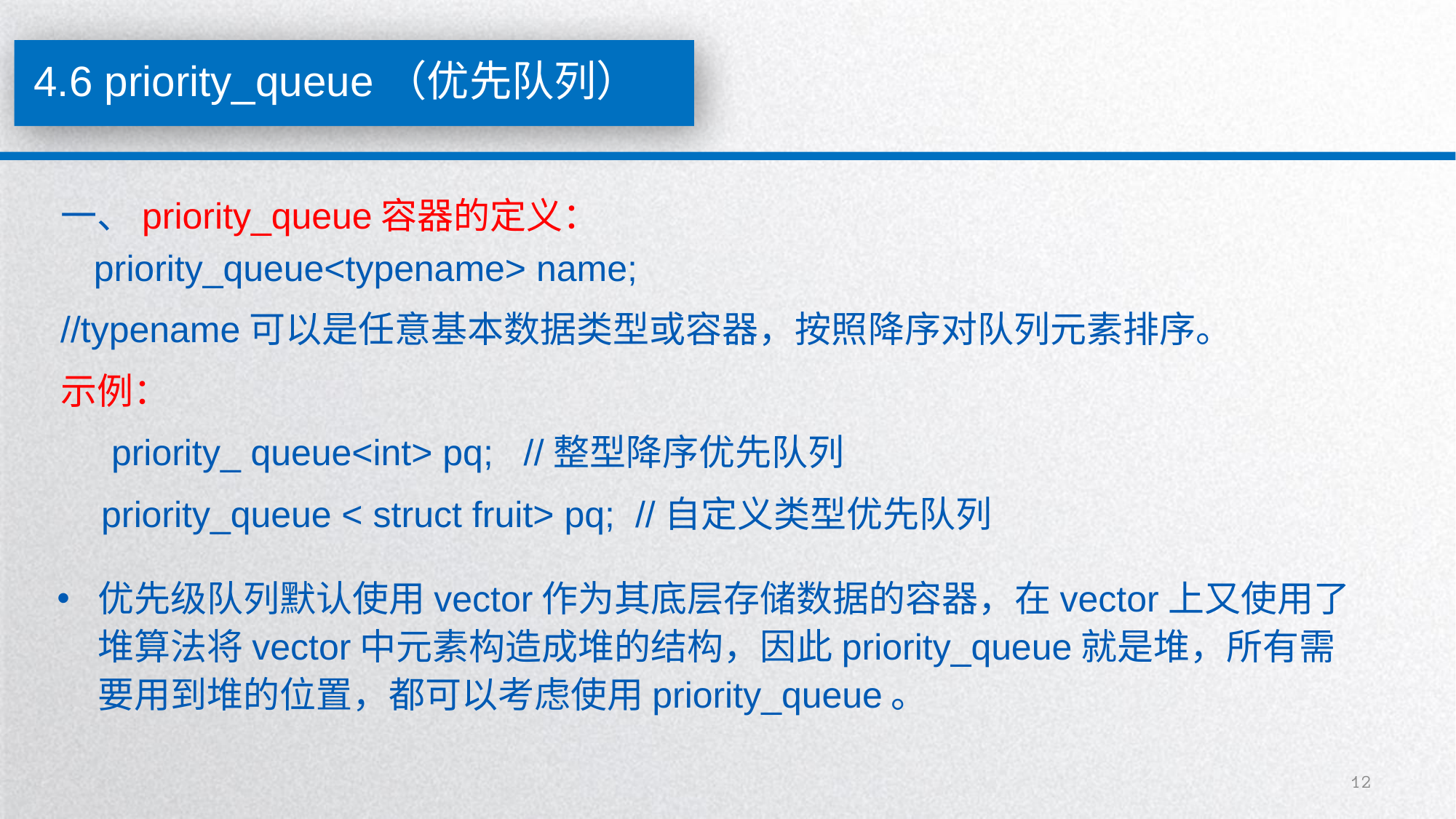

4.6 priority_queue（优先队列）
一、priority_queue容器的定义：
   priority_queue<typename> name;
//typename可以是任意基本数据类型或容器，按照降序对队列元素排序。
示例：
     priority_ queue<int> pq;   //整型降序优先队列
    priority_queue < struct fruit> pq;  //自定义类型优先队列
优先级队列默认使用vector作为其底层存储数据的容器，在vector上又使用了堆算法将vector中元素构造成堆的结构，因此priority_queue就是堆，所有需要用到堆的位置，都可以考虑使用priority_queue。
12